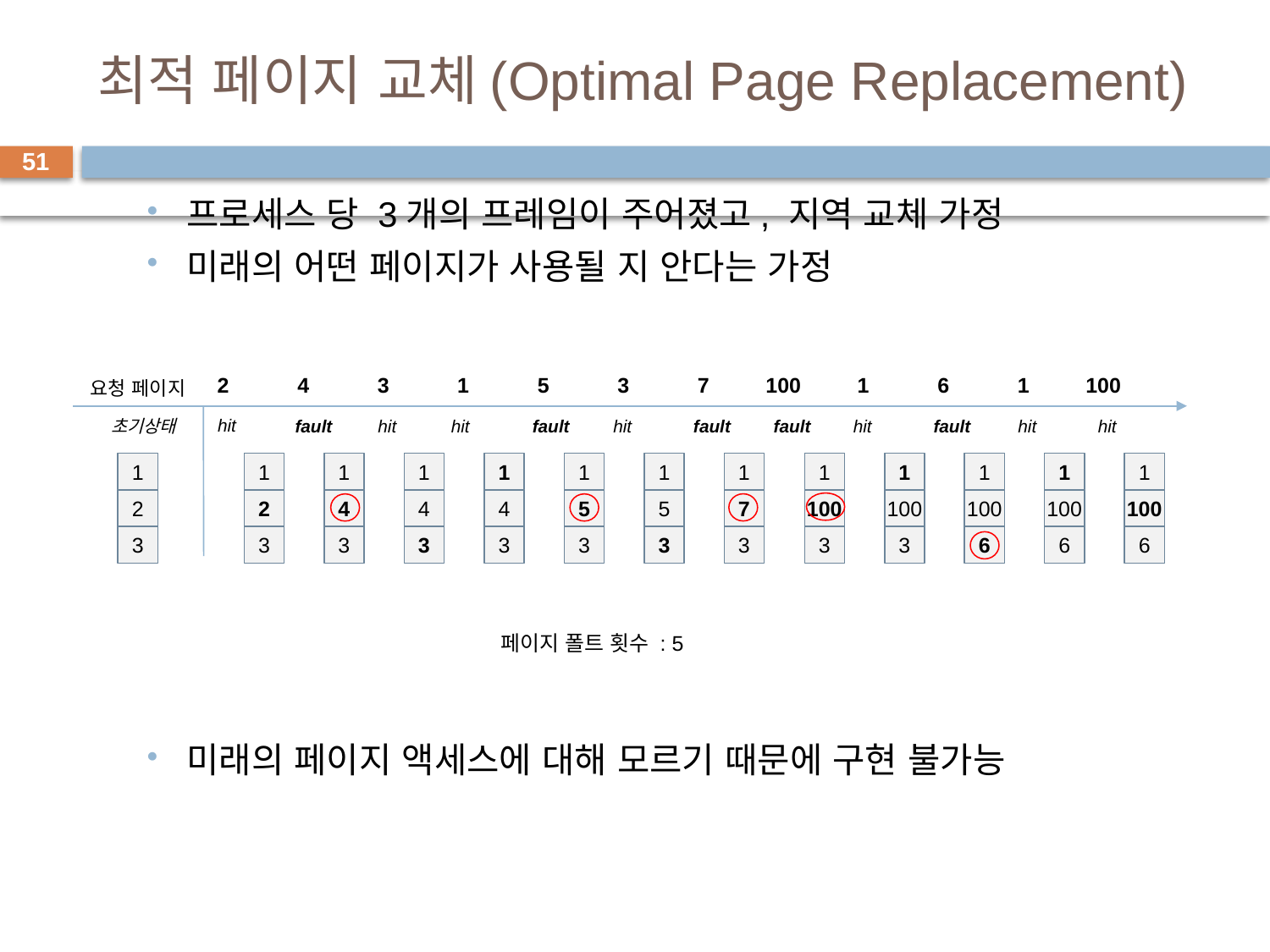

# 최적 페이지 교체(Optimal Page Replacement)
51
프로세스 당 3개의 프레임이 주어졌고, 지역 교체 가정
미래의 어떤 페이지가 사용될 지 안다는 가정

미래의 페이지 액세스에 대해 모르기 때문에 구현 불가능
2
4
3
1
5
3
7
100
1
6
1
100
요청 페이지
hit
초기상태
fault
hit
hit
fault
hit
fault
fault
hit
fault
hit
hit
1
2
3
1
2
3
1
4
3
1
4
3
1
4
3
1
5
3
1
5
3
1
7
3
1
100
3
1
100
3
1
100
6
1
100
6
1
100
6

페이지 폴트 횟수 : 5